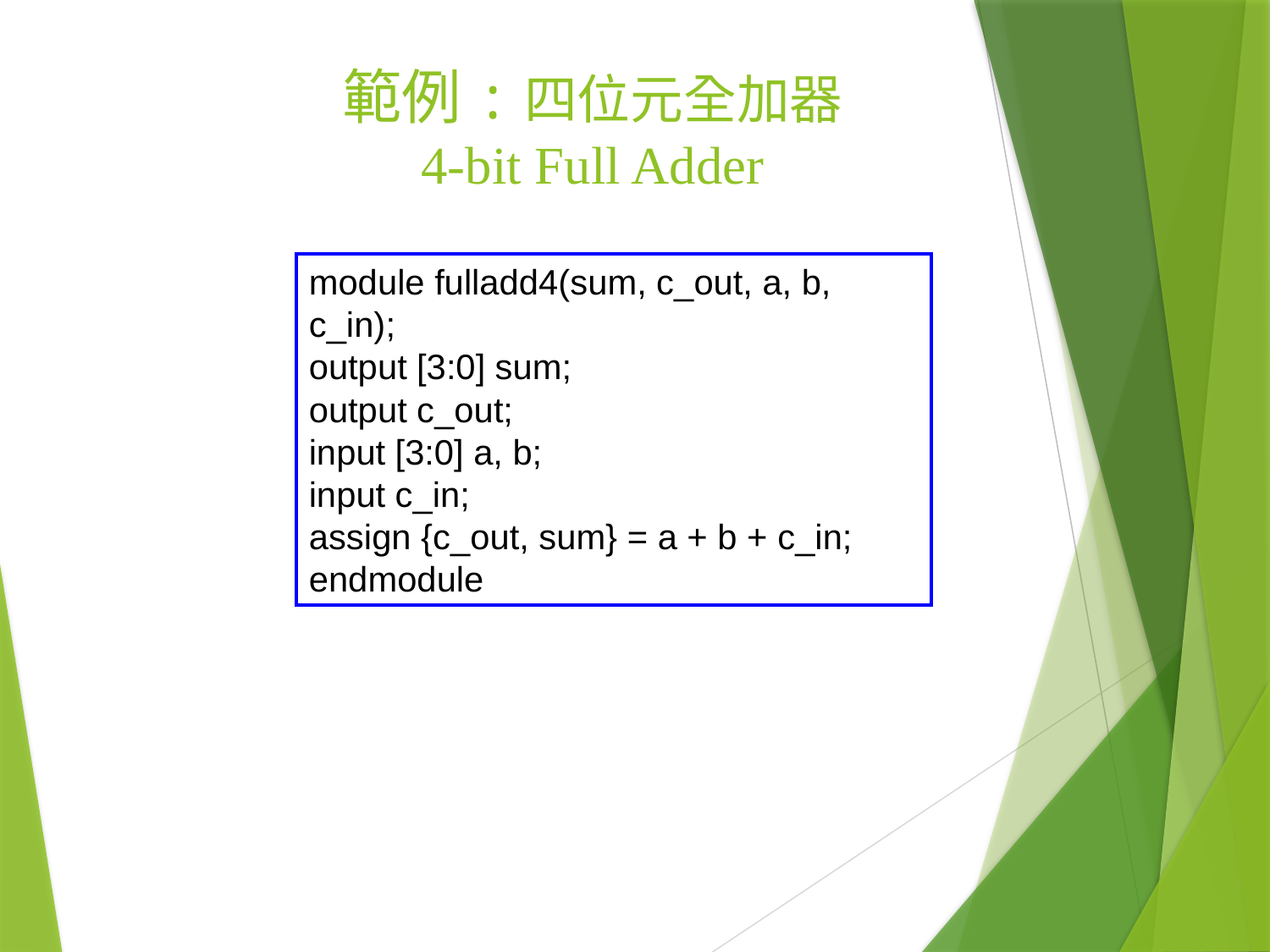

# 範例:四位元全加器 4-bit Full Adder
module fulladd4(sum, c_out, a, b, c_in);
output [3:0] sum;
output c_out;
input [3:0] a, b;
input c_in;
assign {c_out, sum} = a + b + c_in;
endmodule